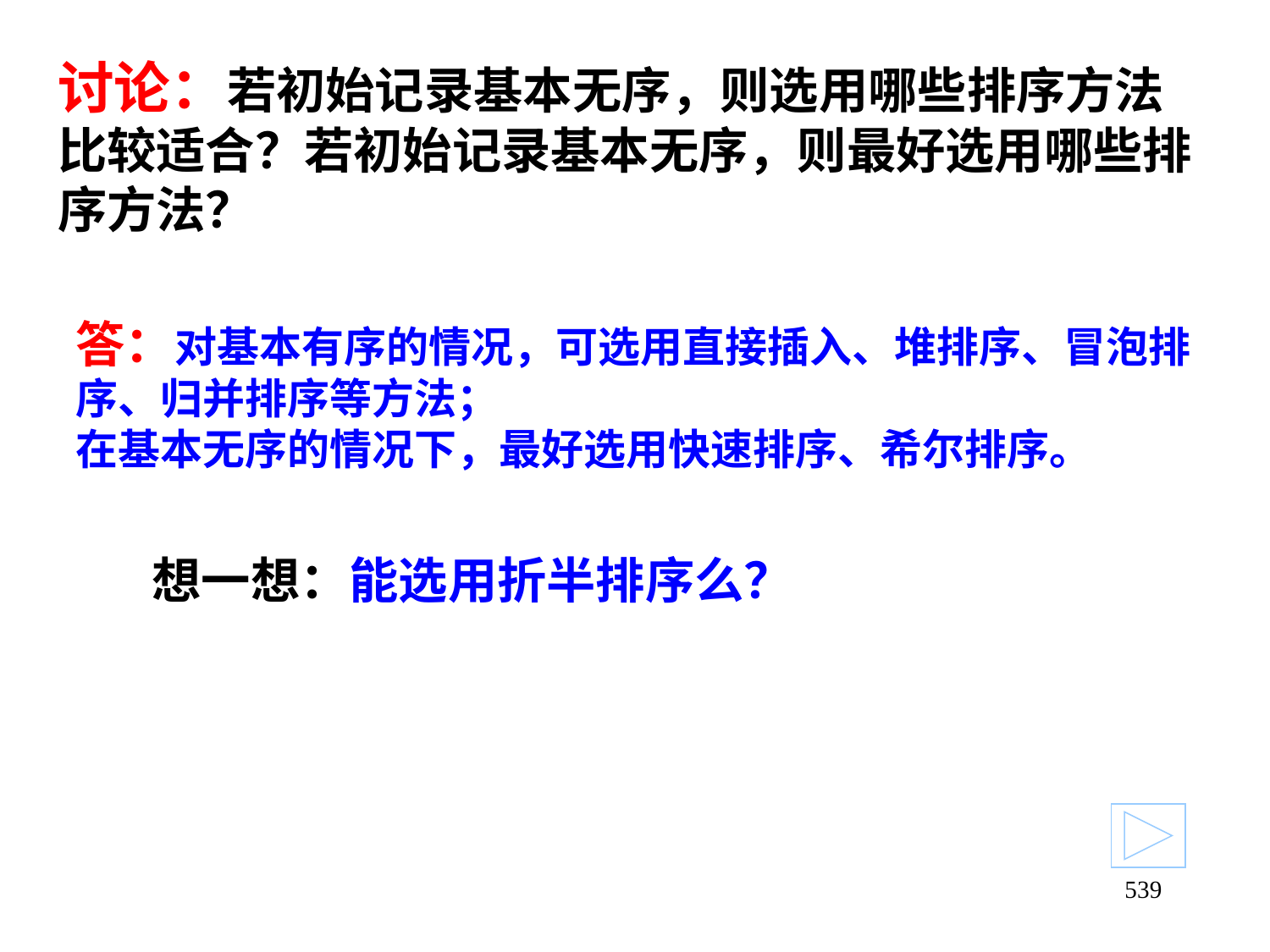

# 讨论：若初始记录基本无序，则选用哪些排序方法比较适合？若初始记录基本无序，则最好选用哪些排序方法？
答：对基本有序的情况，可选用直接插入、堆排序、冒泡排序、归并排序等方法；
在基本无序的情况下，最好选用快速排序、希尔排序。

想一想：能选用折半排序么？

539